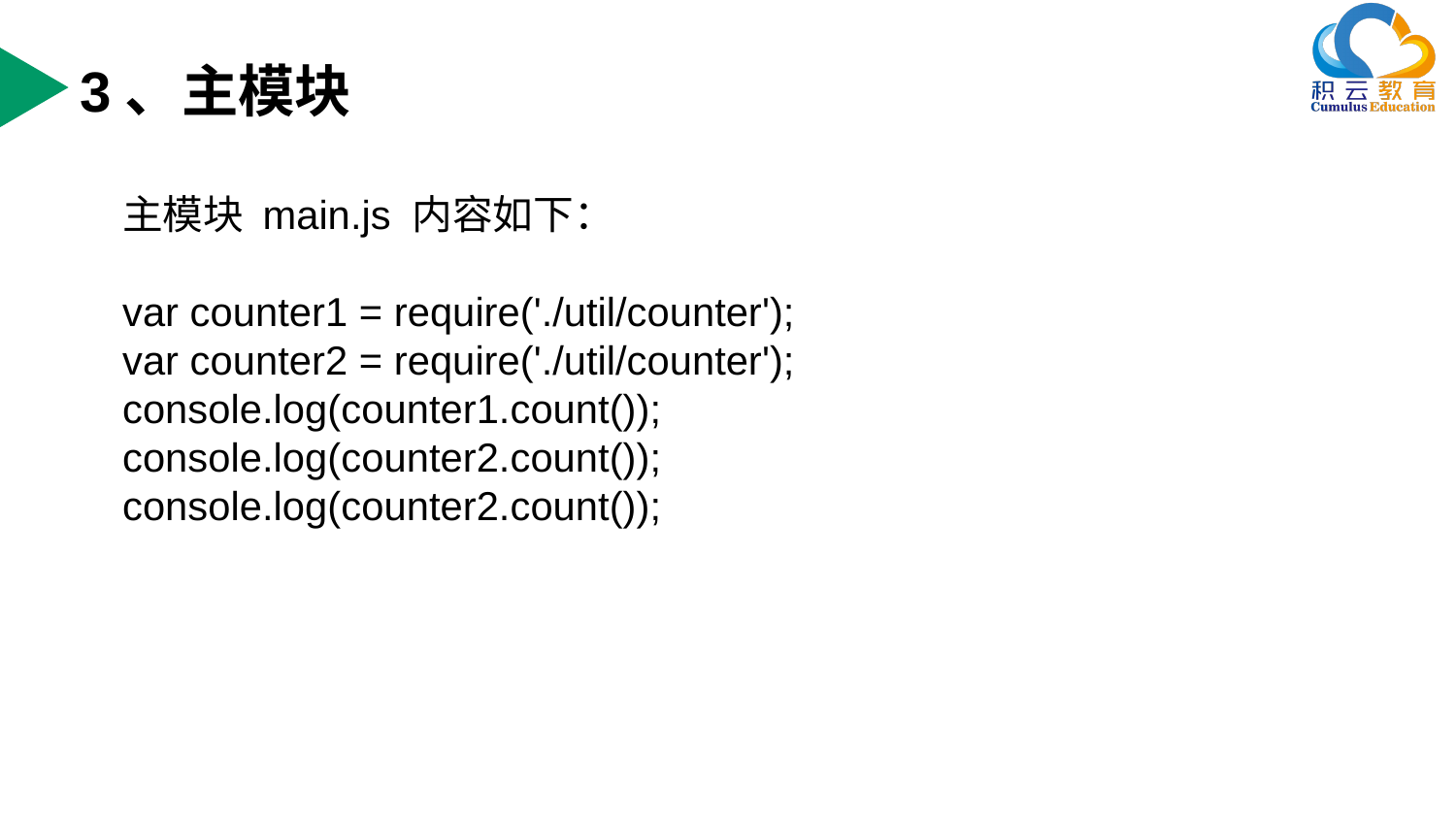

3、主模块
主模块 main.js 内容如下：

var counter1 = require('./util/counter');
var counter2 = require('./util/counter');
console.log(counter1.count());
console.log(counter2.count());
console.log(counter2.count());